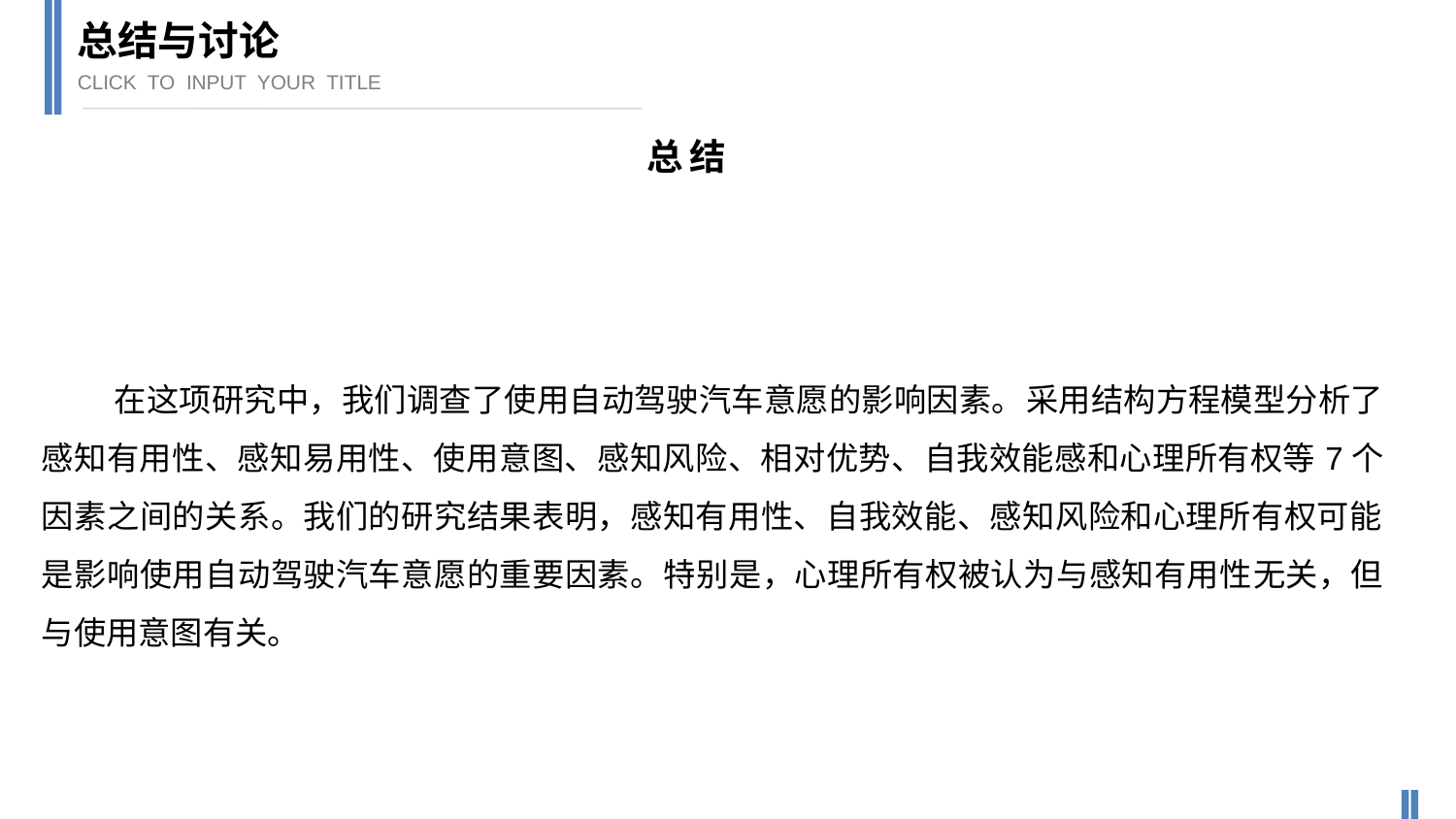

总结与讨论
CLICK  TO  INPUT  YOUR  TITLE
总结
在这项研究中，我们调查了使用自动驾驶汽车意愿的影响因素。采用结构方程模型分析了感知有用性、感知易用性、使用意图、感知风险、相对优势、自我效能感和心理所有权等7个因素之间的关系。我们的研究结果表明，感知有用性、自我效能、感知风险和心理所有权可能是影响使用自动驾驶汽车意愿的重要因素。特别是，心理所有权被认为与感知有用性无关，但与使用意图有关。